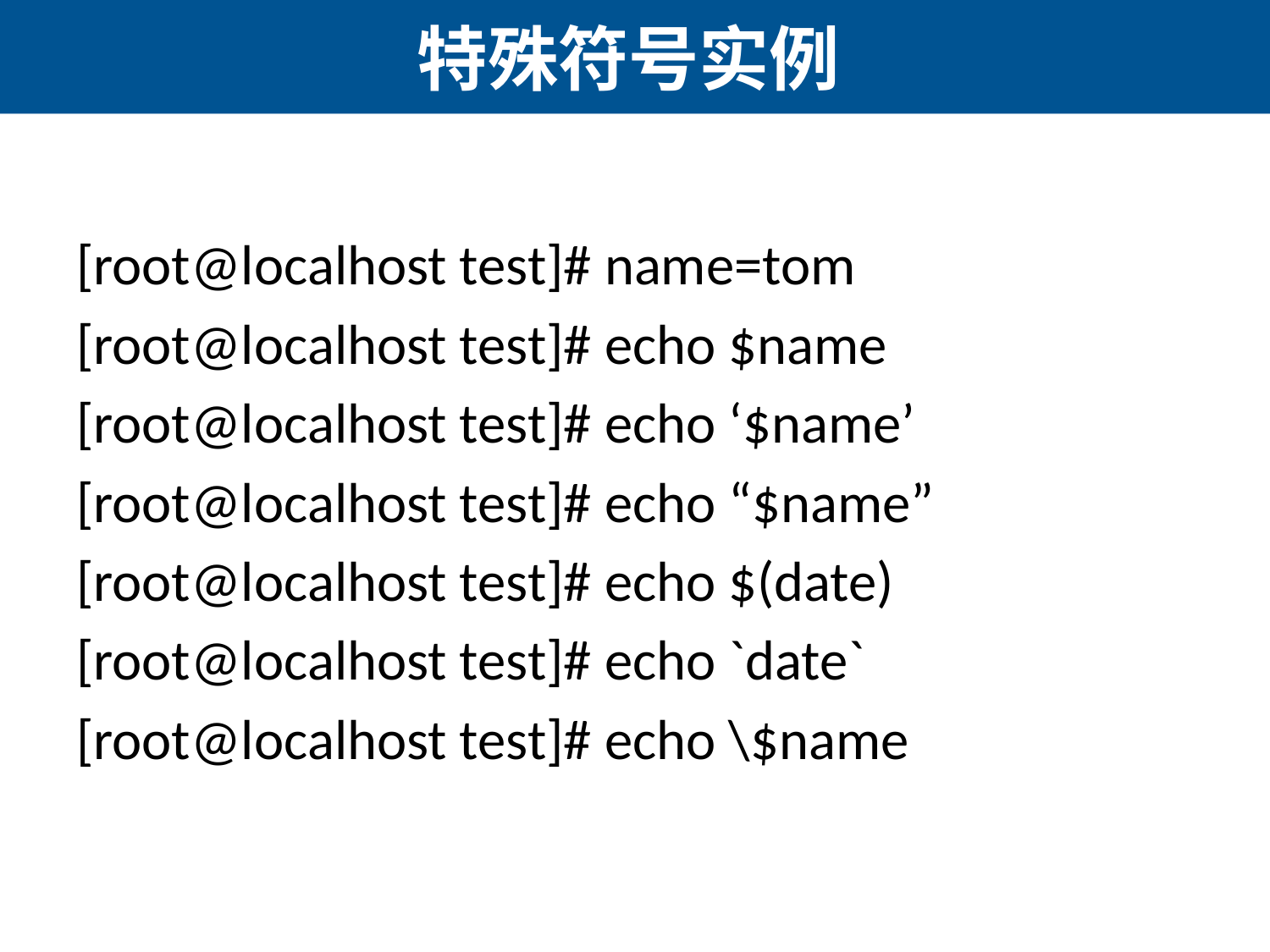

# 特殊符号实例
[root@localhost test]# name=tom
[root@localhost test]# echo $name
[root@localhost test]# echo ‘$name’
[root@localhost test]# echo “$name”
[root@localhost test]# echo $(date)
[root@localhost test]# echo `date`
[root@localhost test]# echo \$name